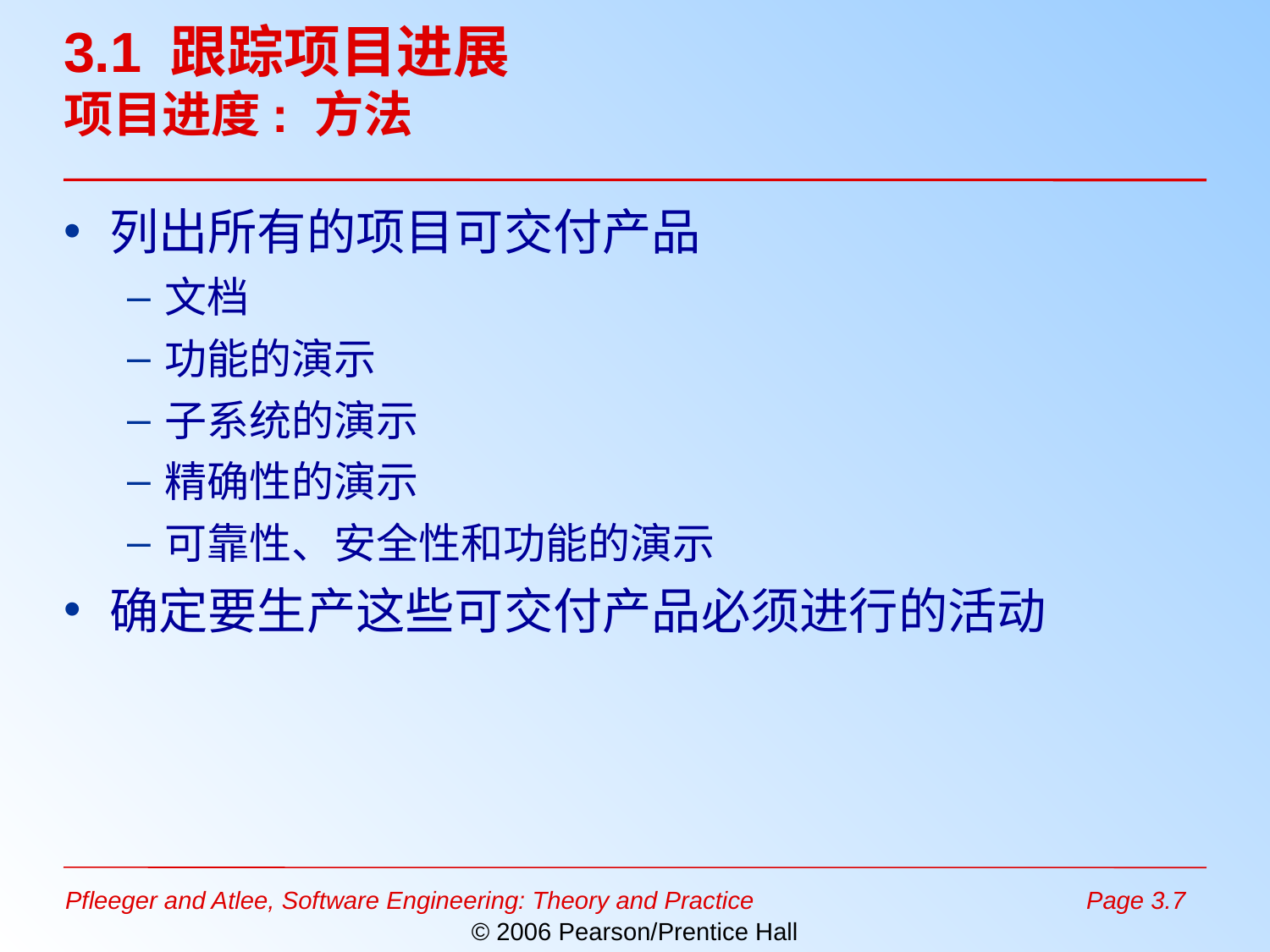

# 3.1 跟踪项目进展 项目进度: 方法
列出所有的项目可交付产品
文档
功能的演示
子系统的演示
精确性的演示
可靠性、安全性和功能的演示
确定要生产这些可交付产品必须进行的活动